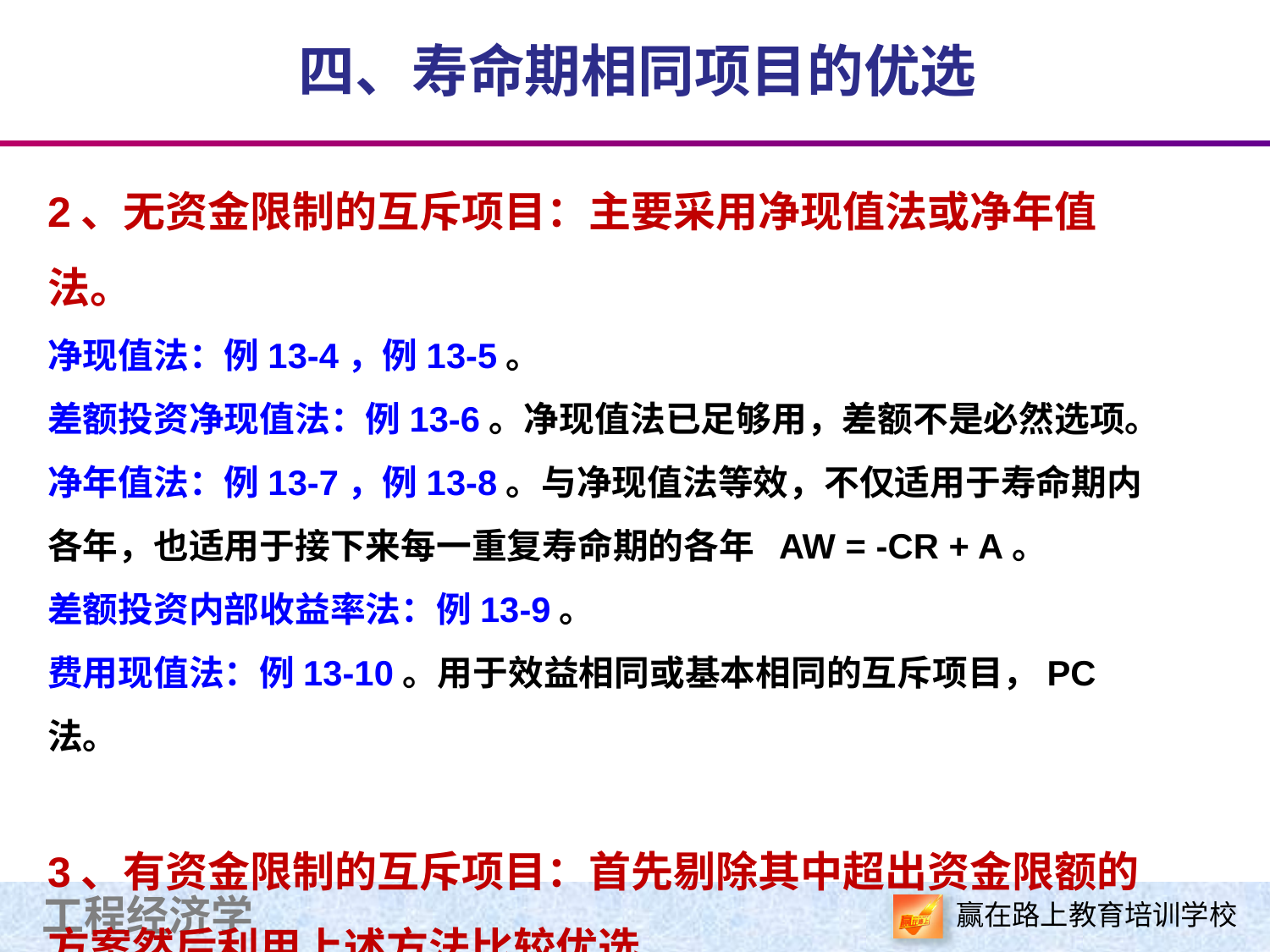

四、寿命期相同项目的优选
2、无资金限制的互斥项目：主要采用净现值法或净年值法。
净现值法：例13-4，例13-5。
差额投资净现值法：例13-6。净现值法已足够用，差额不是必然选项。
净年值法：例13-7，例13-8。与净现值法等效，不仅适用于寿命期内各年，也适用于接下来每一重复寿命期的各年  AW = -CR + A。
差额投资内部收益率法：例13-9。
费用现值法：例13-10。用于效益相同或基本相同的互斥项目，PC法。

3、有资金限制的互斥项目：首先剔除其中超出资金限额的方案然后利用上述方法比较优选。